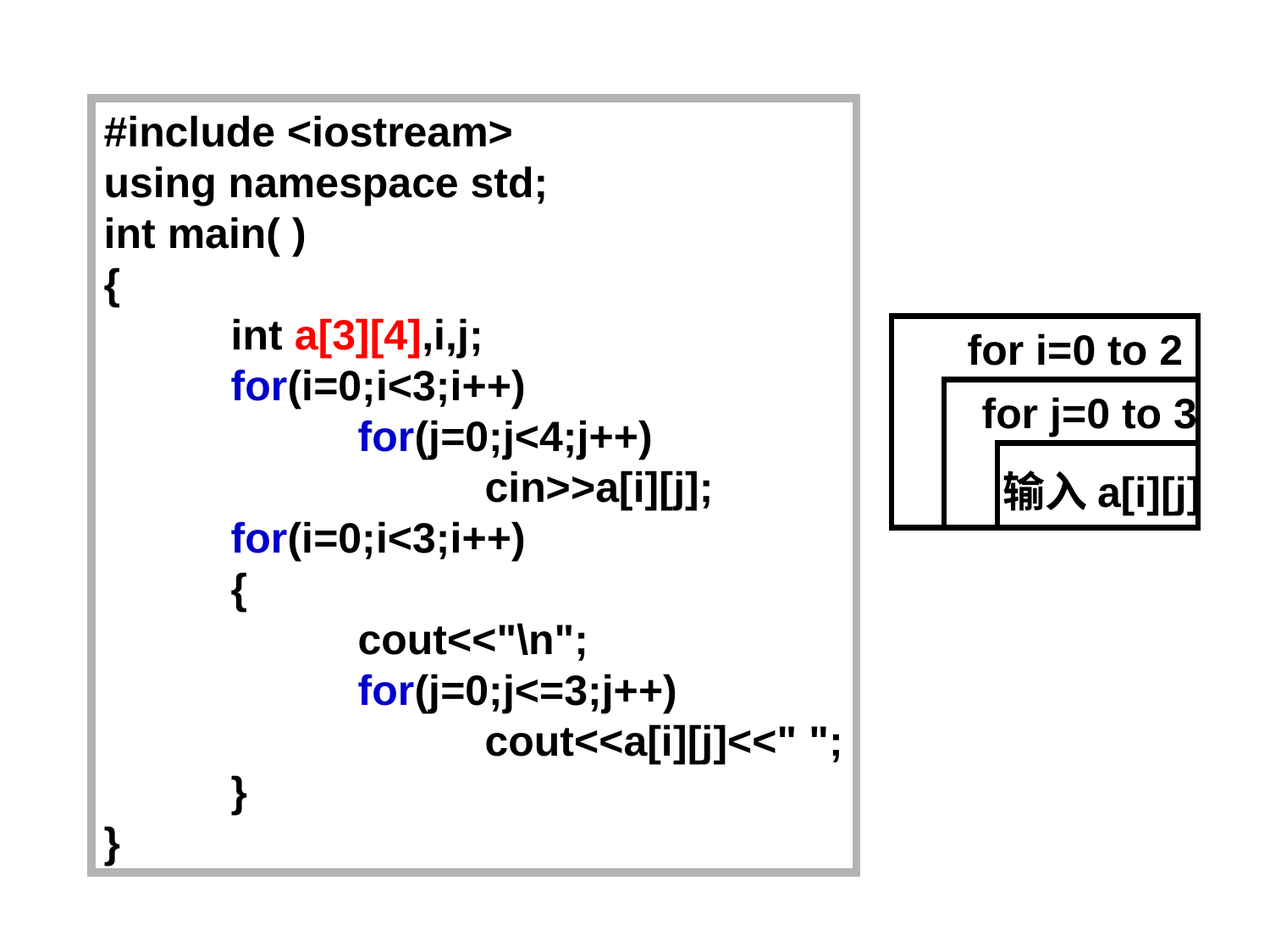

#include <iostream>
using namespace std;
int main( )
{
	int a[3][4],i,j;
	for(i=0;i<3;i++)
		for(j=0;j<4;j++)
			cin>>a[i][j];
	for(i=0;i<3;i++)
	{
		cout<<"\n";
		for(j=0;j<=3;j++)
			cout<<a[i][j]<<" ";
	}
}

for i=0 to 2

for j=0 to 3

输入a[i][j]